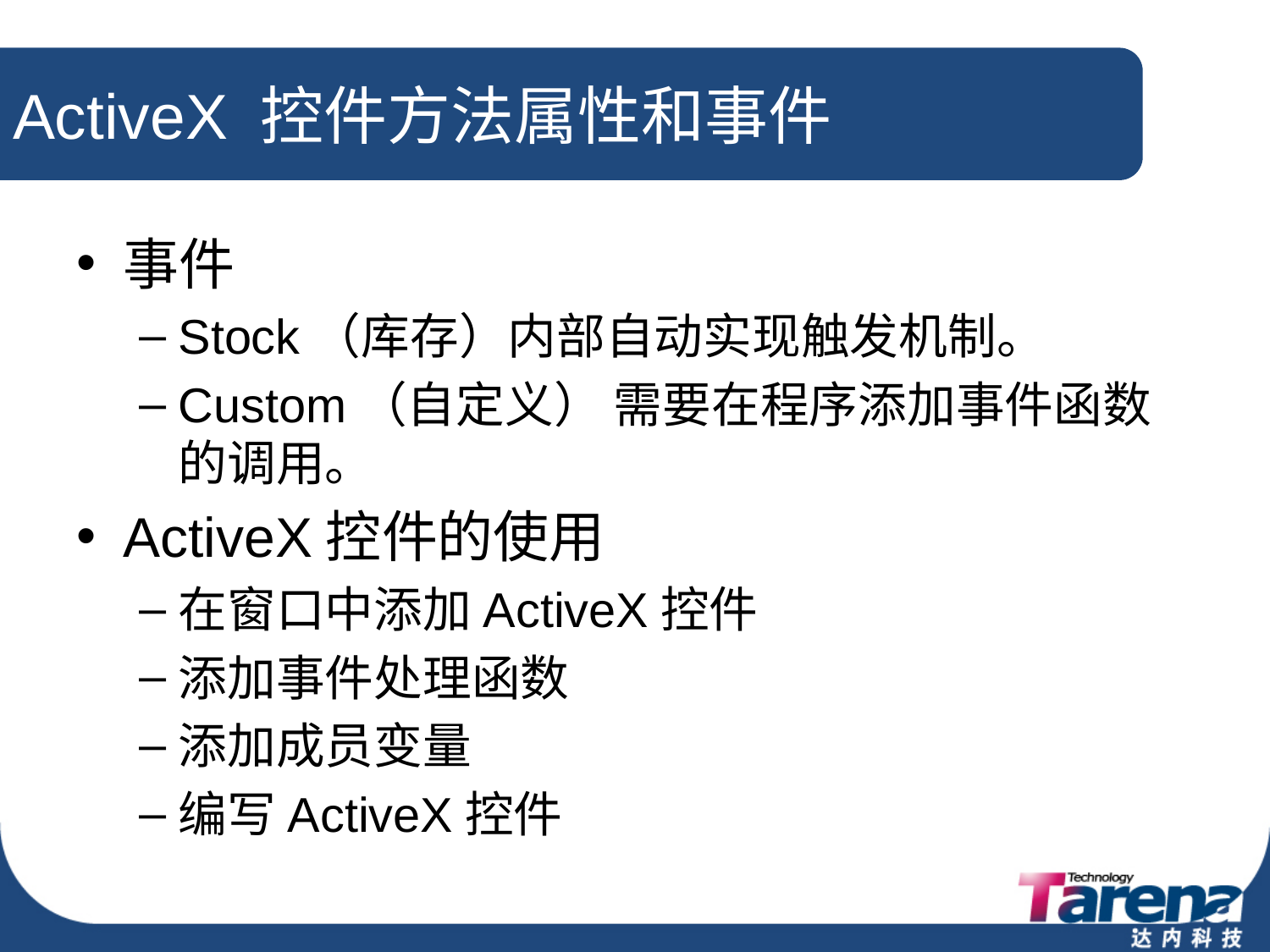

# ActiveX 控件方法属性和事件
事件
Stock（库存）内部自动实现触发机制。
Custom（自定义） 需要在程序添加事件函数的调用。
ActiveX控件的使用
在窗口中添加ActiveX控件
添加事件处理函数
添加成员变量
编写ActiveX控件